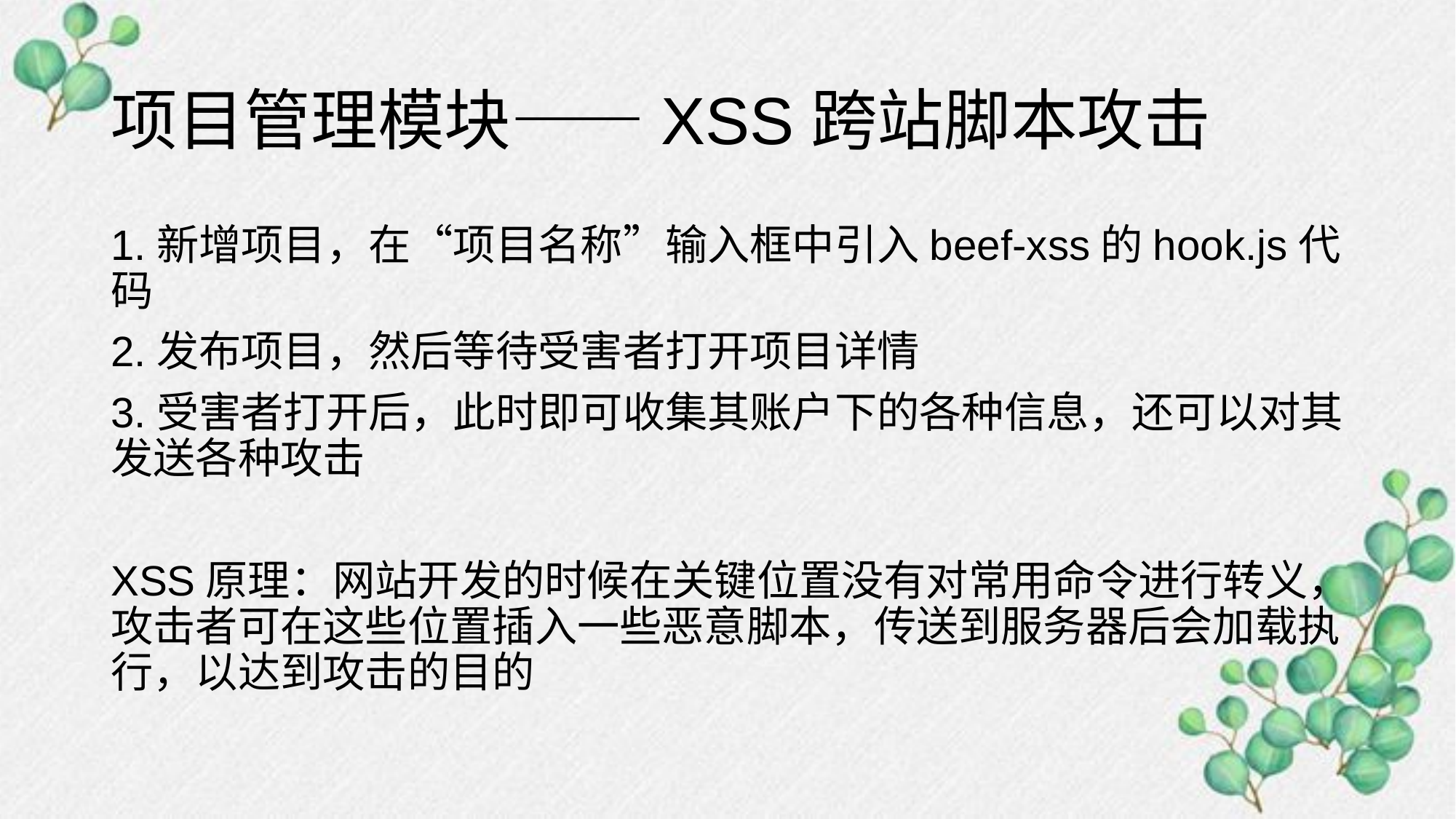

# 项目管理模块——XSS跨站脚本攻击
1.新增项目，在“项目名称”输入框中引入beef-xss的hook.js代码
2.发布项目，然后等待受害者打开项目详情
3.受害者打开后，此时即可收集其账户下的各种信息，还可以对其发送各种攻击

XSS原理：网站开发的时候在关键位置没有对常用命令进行转义，攻击者可在这些位置插入一些恶意脚本，传送到服务器后会加载执行，以达到攻击的目的